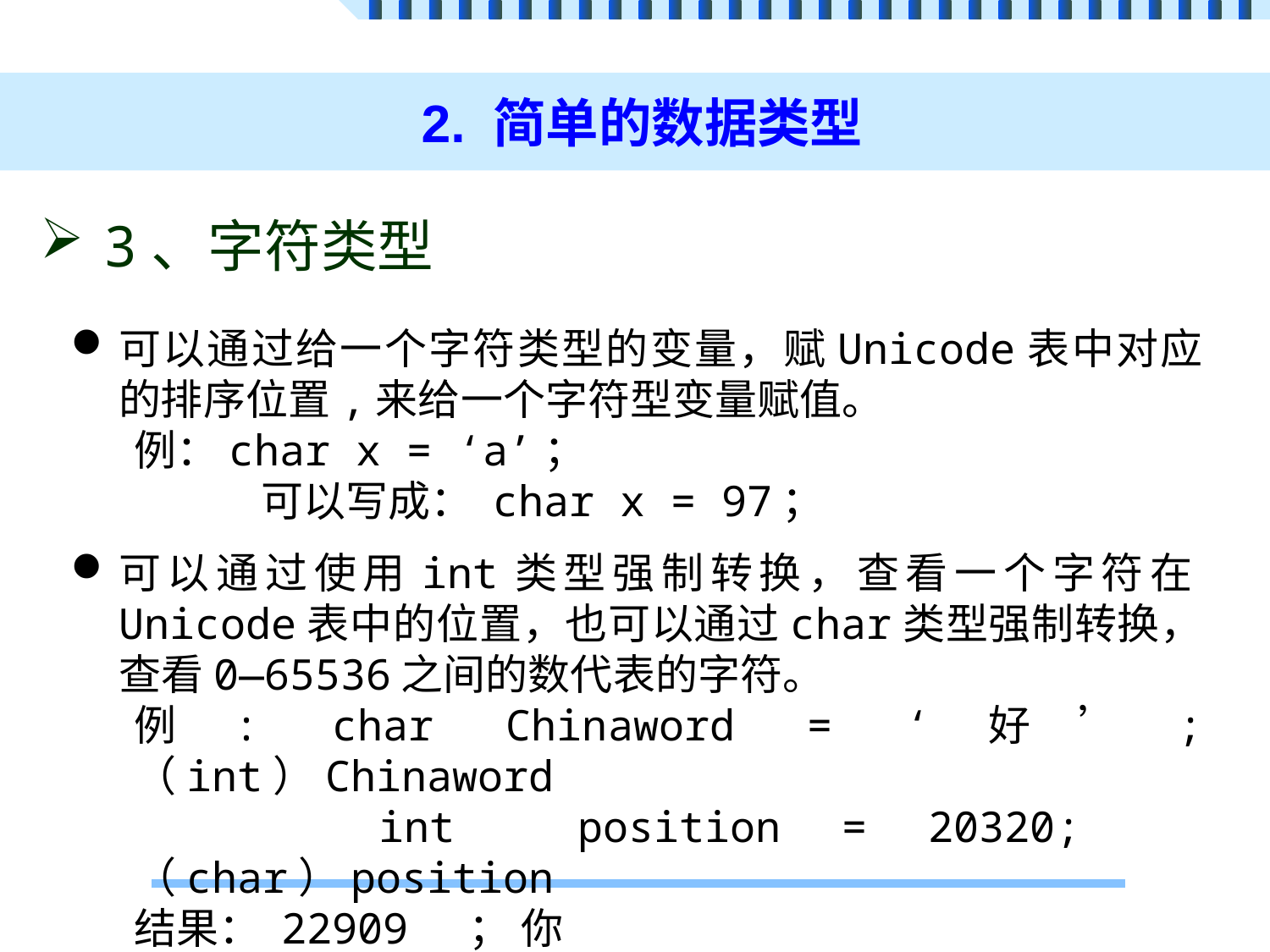

# 2. 简单的数据类型
3、字符类型
可以通过给一个字符类型的变量，赋Unicode表中对应的排序位置,来给一个字符型变量赋值。
例：char x = ‘a’；
	可以写成： char x = 97；
可以通过使用int类型强制转换，查看一个字符在Unicode表中的位置，也可以通过char类型强制转换，查看0—65536之间的数代表的字符。
例: char Chinaword = ‘好’; （int）Chinaword
    int  position = 20320;   （char）position
结果： 22909  ； 你